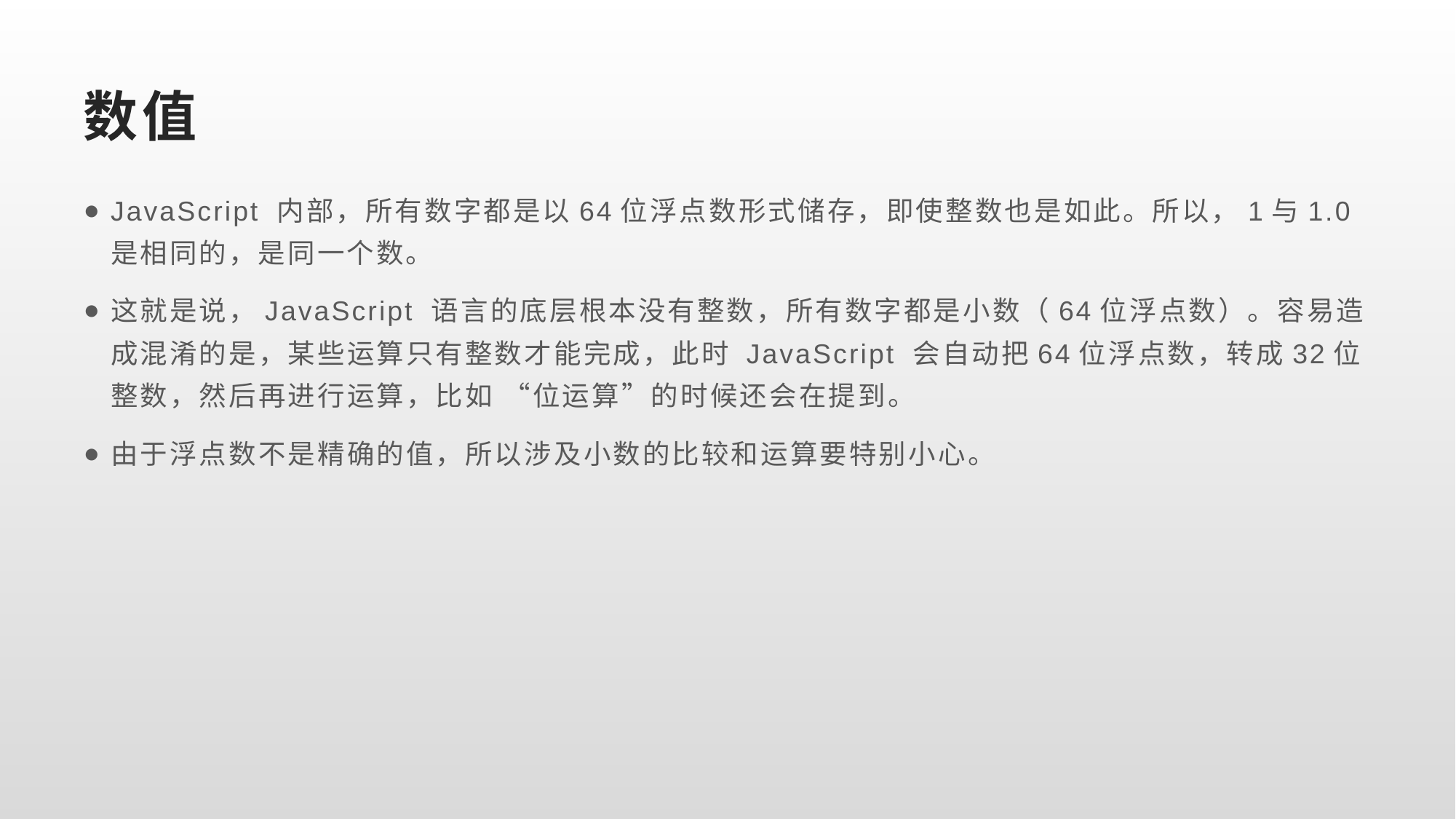

# 数值
JavaScript 内部，所有数字都是以64位浮点数形式储存，即使整数也是如此。所以，1与1.0是相同的，是同一个数。
这就是说，JavaScript 语言的底层根本没有整数，所有数字都是小数（64位浮点数）。容易造成混淆的是，某些运算只有整数才能完成，此时 JavaScript 会自动把64位浮点数，转成32位整数，然后再进行运算，比如 “位运算”的时候还会在提到。
由于浮点数不是精确的值，所以涉及小数的比较和运算要特别小心。